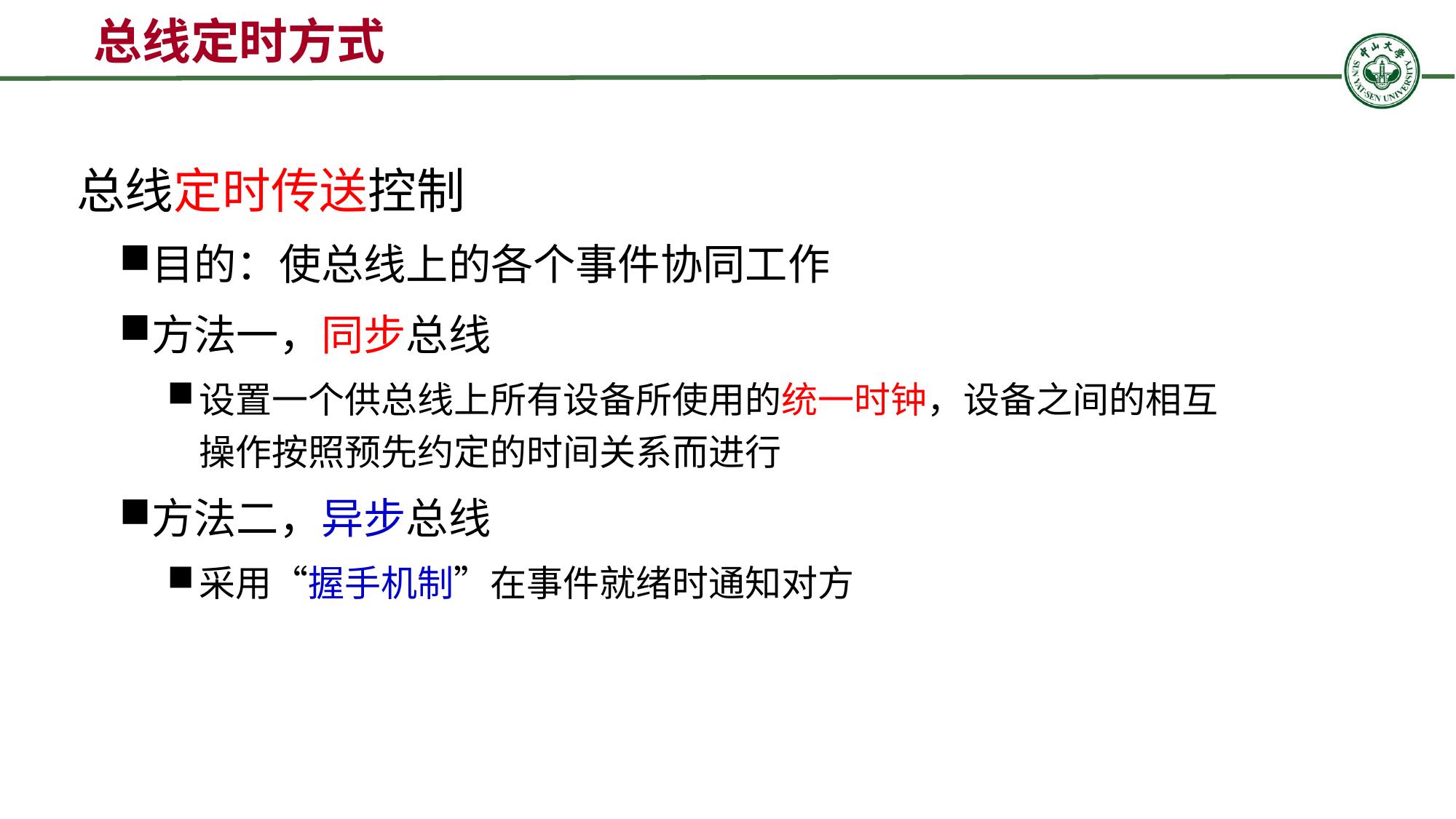

总线定时方式
总线定时传送控制
目的：使总线上的各个事件协同工作
方法一，同步总线
设置一个供总线上所有设备所使用的统一时钟，设备之间的相互操作按照预先约定的时间关系而进行
方法二，异步总线
采用“握手机制”在事件就绪时通知对方